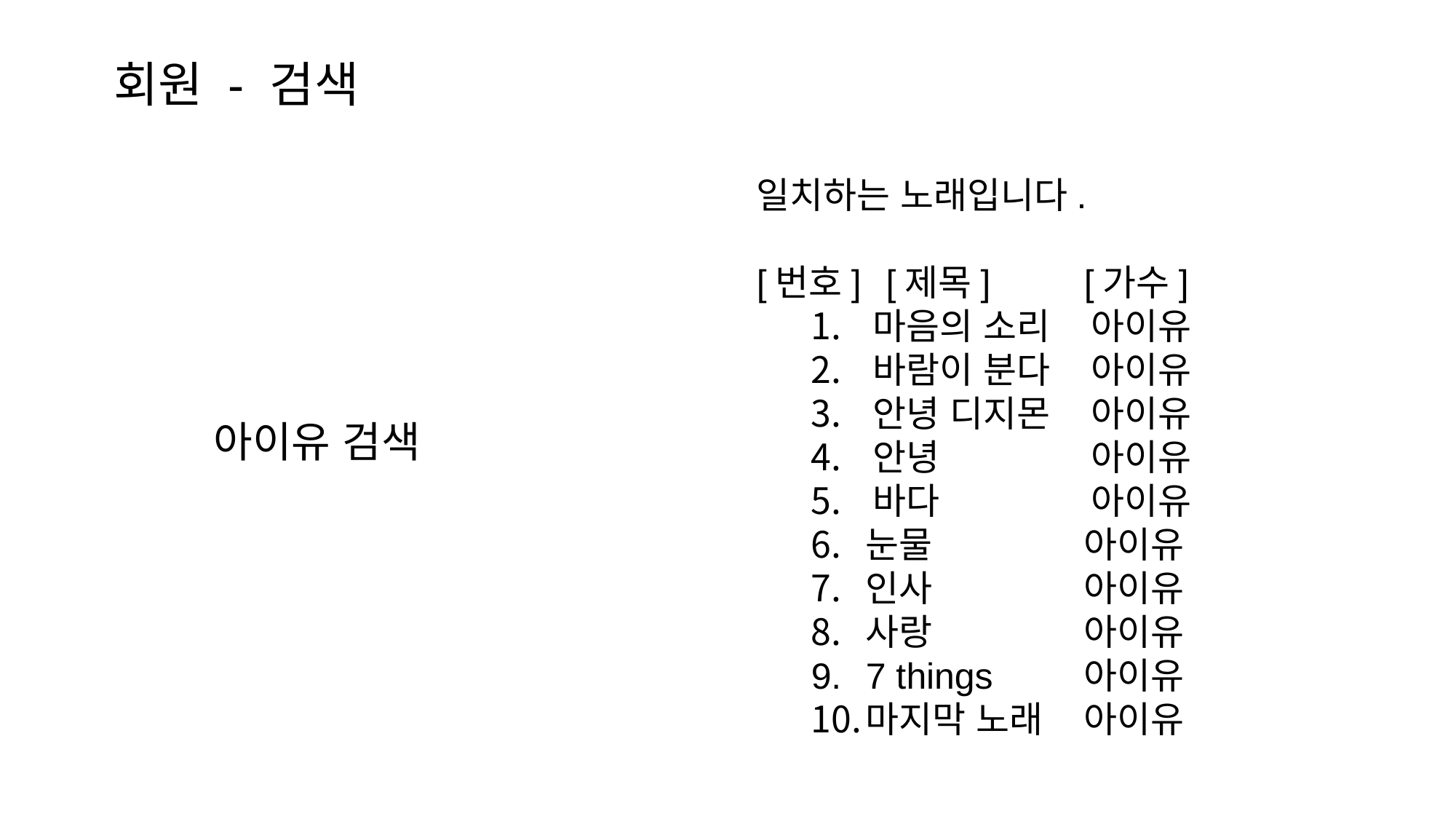

# 회원 - 검색
일치하는 노래입니다.

[번호]	  [제목]  	[가수]
마음의 소리	아이유
바람이 분다	아이유
안녕 디지몬	아이유
안녕		아이유
바다		아이유
눈물		아이유
인사		아이유
사랑		아이유
7 things	아이유
마지막 노래	아이유
아이유 검색